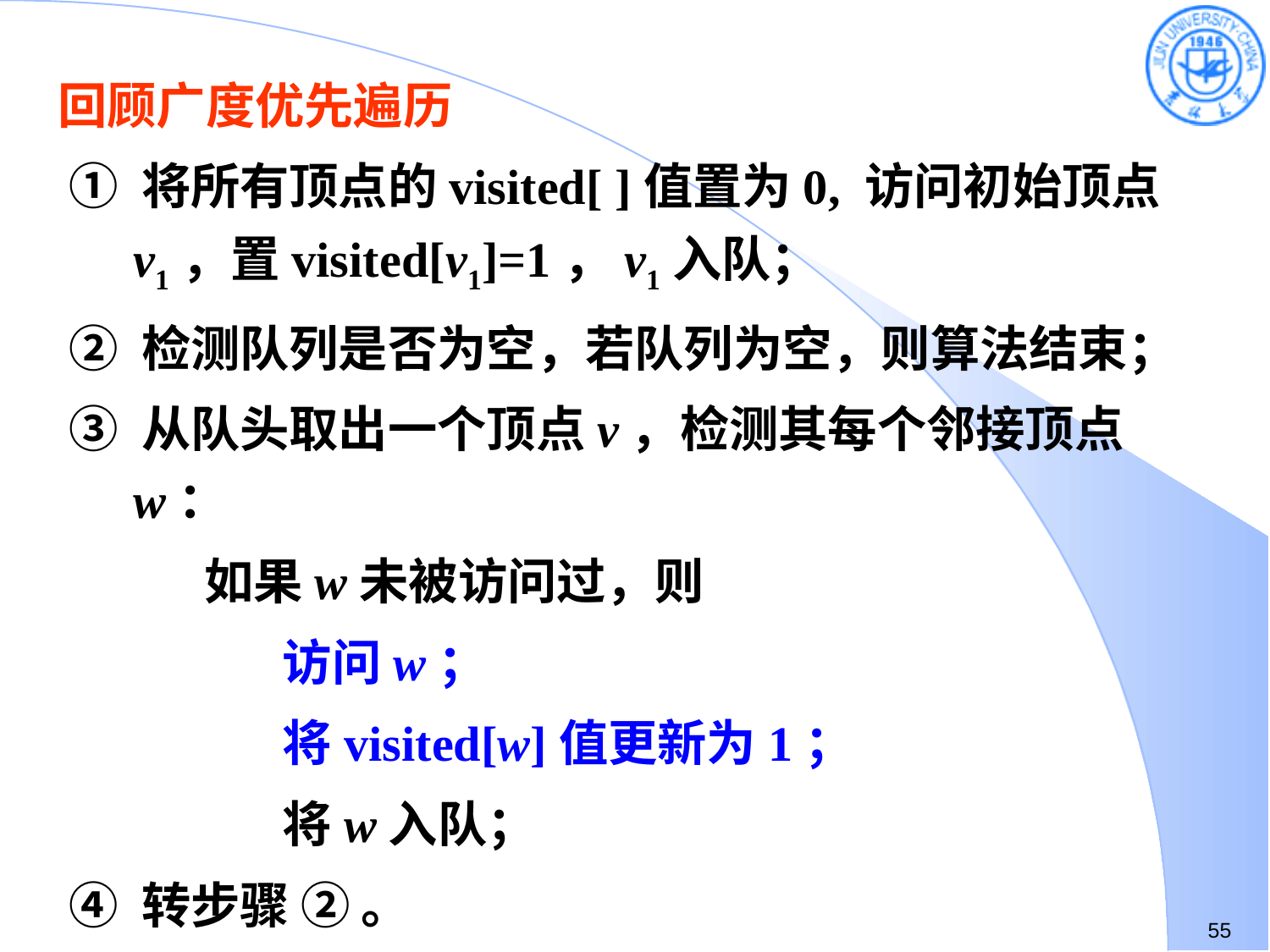

回顾广度优先遍历
 ① 将所有顶点的visited[ ]值置为0, 访问初始顶点v1，置visited[v1]=1，v1入队；
 ② 检测队列是否为空，若队列为空，则算法结束；
 ③ 从队头取出一个顶点v，检测其每个邻接顶点w：
            如果w未被访问过，则
                   访问w；
                   将visited[w]值更新为1；
                   将w入队；
 ④ 转步骤 ② 。